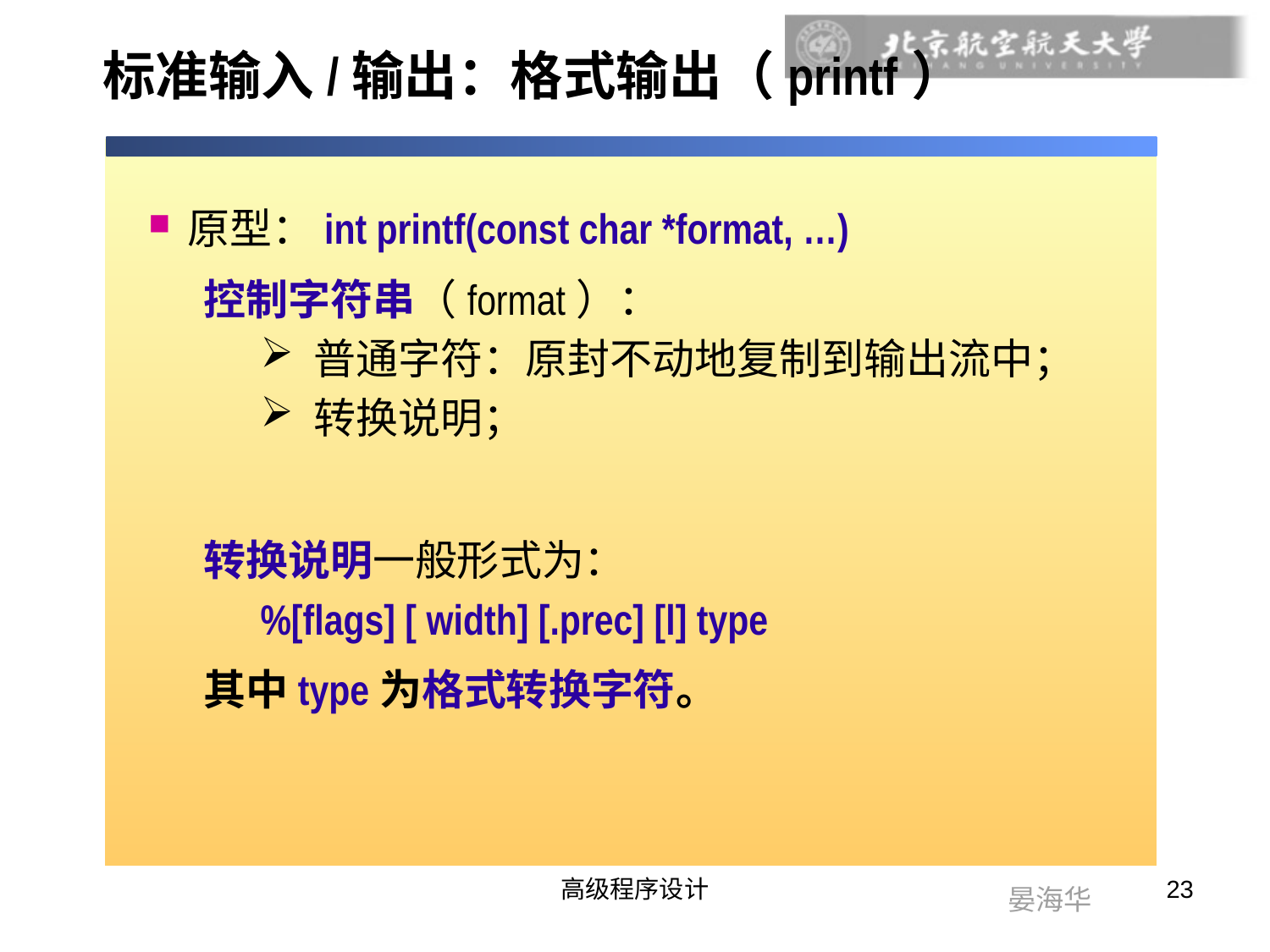

# 标准输入/输出：格式输出（printf）
原型：int printf(const char *format, …)
控制字符串（format）：
 普通字符：原封不动地复制到输出流中；
 转换说明；

转换说明一般形式为：
%[flags] [ width] [.prec] [l] type
其中type为格式转换字符。
高级程序设计
23